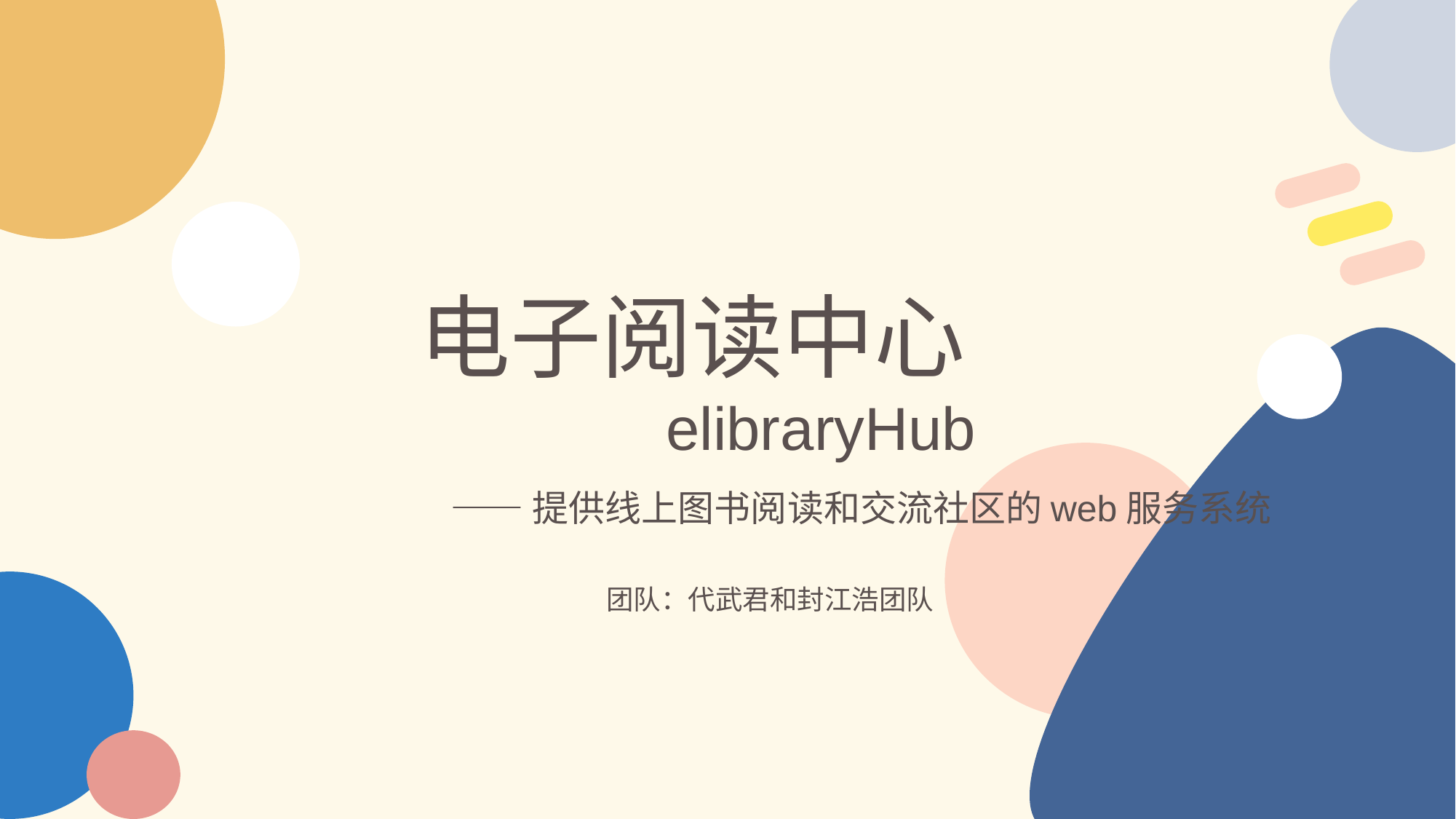

电子阅读中心
              elibraryHub

       ——提供线上图书阅读和交流社区的web服务系统

团队：代武君和封江浩团队